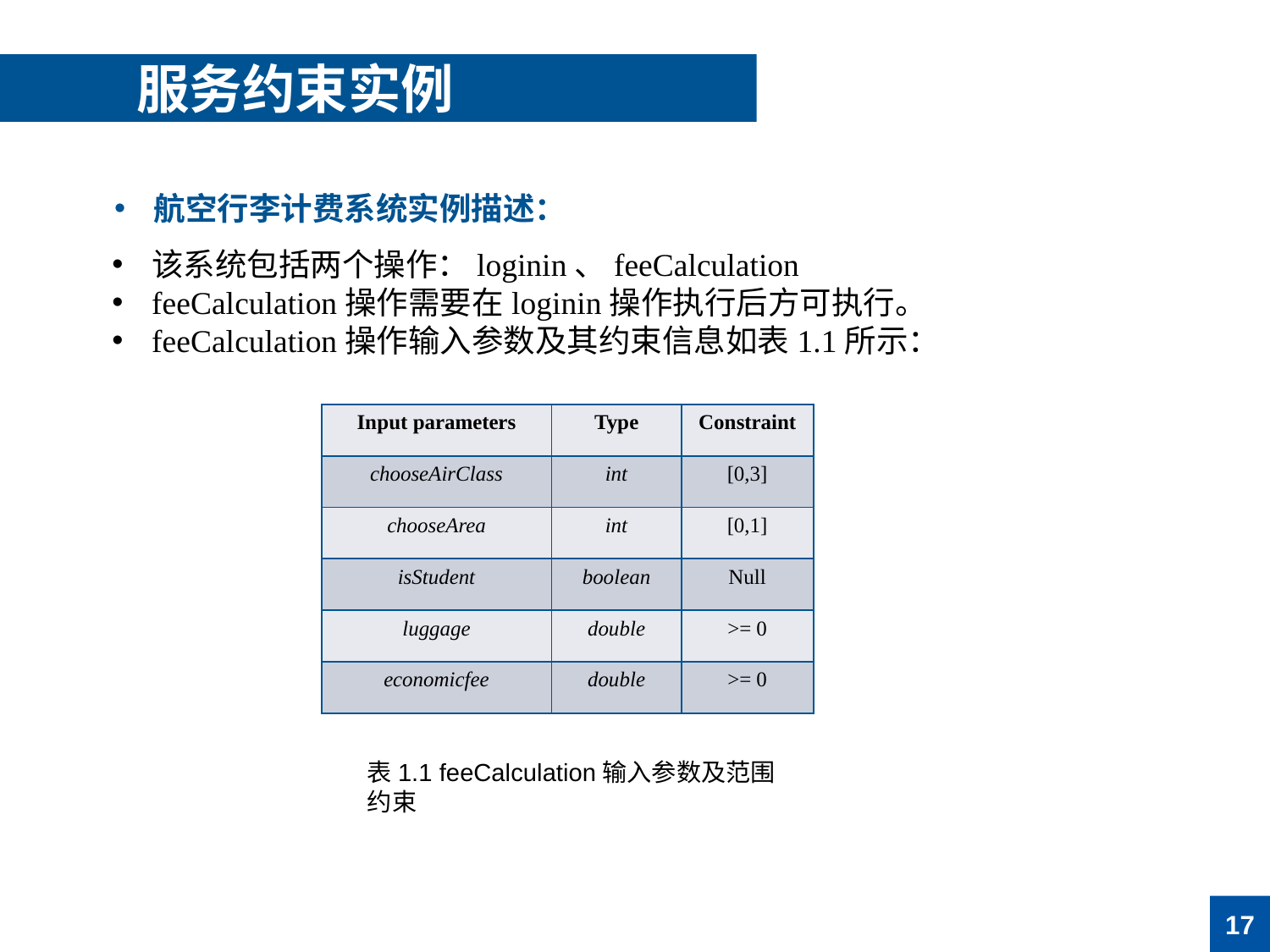

服务约束实例
航空行李计费系统实例描述：
该系统包括两个操作：loginin、feeCalculation
feeCalculation操作需要在loginin操作执行后方可执行。
feeCalculation操作输入参数及其约束信息如表1.1所示：
| Input parameters | Type | Constraint |
| --- | --- | --- |
| chooseAirClass | int | [0,3] |
| chooseArea | int | [0,1] |
| isStudent | boolean | Null |
| luggage | double | >= 0 |
| economicfee | double | >= 0 |
表1.1 feeCalculation输入参数及范围约束
17